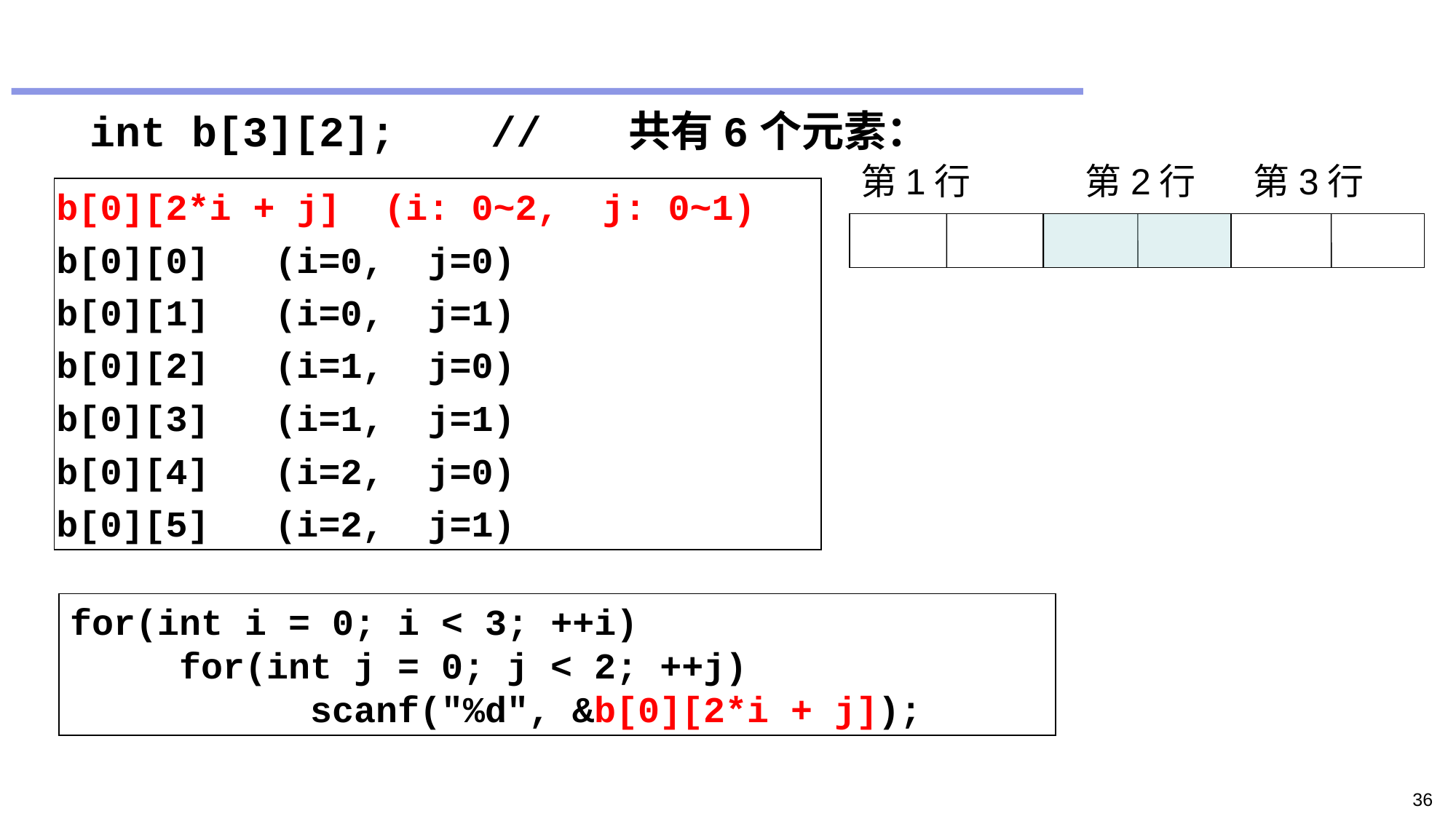

#
   int b[3][2];	//   共有6个元素：

第1行              第2行       第3行
b[0][2*i + j]	(i: 0~2,  j: 0~1)
b[0][0]	(i=0,  j=0)
b[0][1]	(i=0,  j=1)
b[0][2] 	(i=1,  j=0)
b[0][3] 	(i=1,  j=1)
b[0][4] 	(i=2,  j=0)
b[0][5]	(i=2,  j=1)

for(int i = 0; i < 3; ++i)
	for(int j = 0; j < 2; ++j)
		 scanf("%d", &b[0][2*i + j]);
36